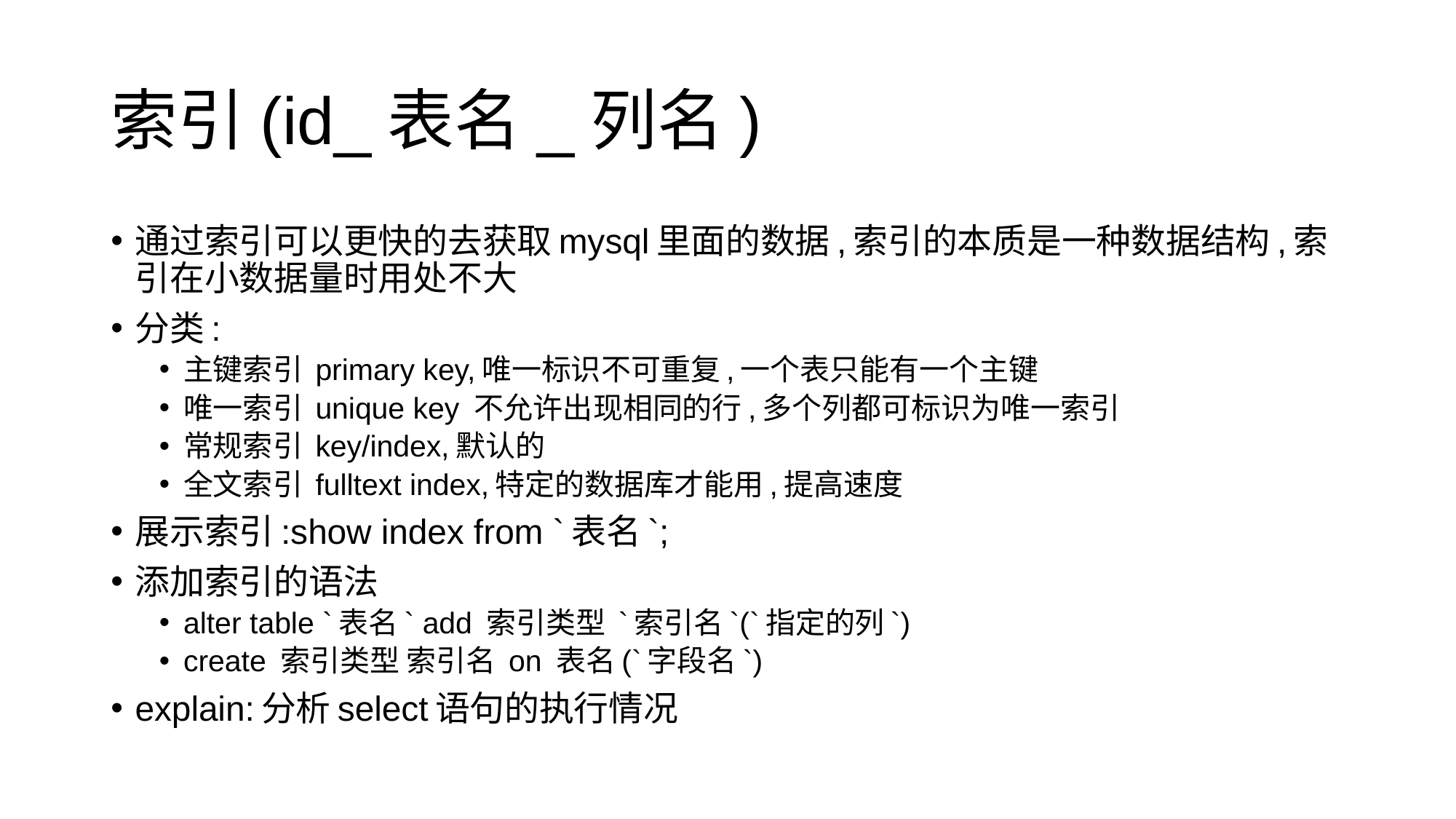

# 索引(id_表名_列名)
通过索引可以更快的去获取mysql里面的数据,索引的本质是一种数据结构,索引在小数据量时用处不大
分类:
主键索引 primary key,唯一标识不可重复,一个表只能有一个主键
唯一索引 unique key 不允许出现相同的行,多个列都可标识为唯一索引
常规索引 key/index,默认的
全文索引 fulltext index,特定的数据库才能用,提高速度
展示索引:show index from `表名`;
添加索引的语法
alter table `表名` add 索引类型 `索引名`(`指定的列`)
create 索引类型 索引名 on 表名(`字段名`)
explain:分析select语句的执行情况